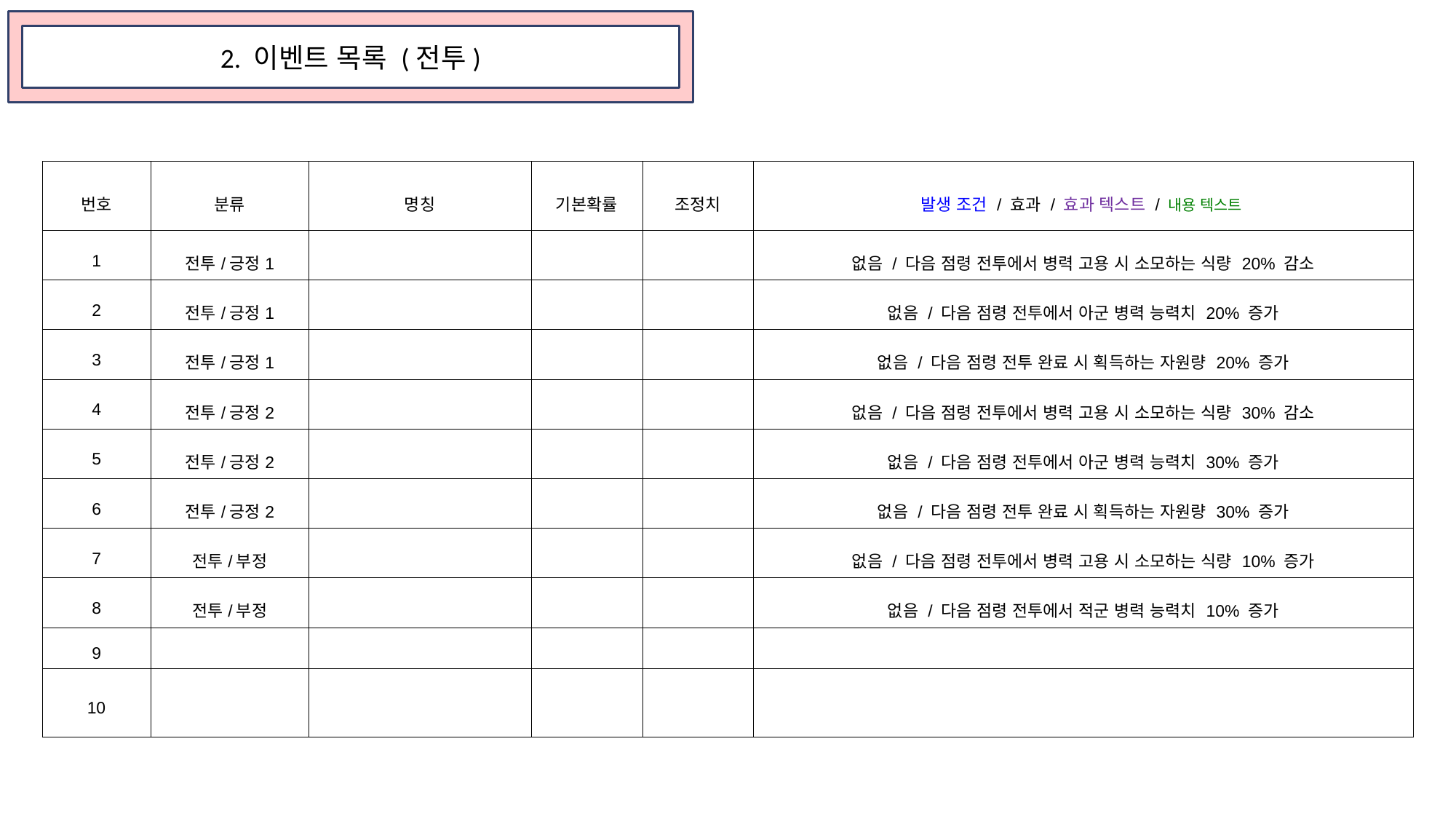

2. 이벤트 목록 (전투)
| 번호 | 분류 | 명칭 | 기본확률 | 조정치 | 발생 조건 / 효과 / 효과 텍스트 / 내용 텍스트 |
| --- | --- | --- | --- | --- | --- |
| 1 | 전투/긍정1 |  |  |  | 없음 / 다음 점령 전투에서 병력 고용 시 소모하는 식량 20% 감소 |
| 2 | 전투/긍정1 |  |  |  | 없음 / 다음 점령 전투에서 아군 병력 능력치 20% 증가 |
| 3 | 전투/긍정1 |  |  |  | 없음 / 다음 점령 전투 완료 시 획득하는 자원량 20% 증가 |
| 4 | 전투/긍정2 |  |  |  | 없음 / 다음 점령 전투에서 병력 고용 시 소모하는 식량 30% 감소 |
| 5 | 전투/긍정2 |  |  |  | 없음 / 다음 점령 전투에서 아군 병력 능력치 30% 증가 |
| 6 | 전투/긍정2 |  |  |  | 없음 / 다음 점령 전투 완료 시 획득하는 자원량 30% 증가 |
| 7 | 전투/부정 |  |  |  | 없음 / 다음 점령 전투에서 병력 고용 시 소모하는 식량 10% 증가 |
| 8 | 전투/부정 |  |  |  | 없음 / 다음 점령 전투에서 적군 병력 능력치 10% 증가 |
| 9 |  |  |  |  |  |
| 10 |  |  |  |  |  |